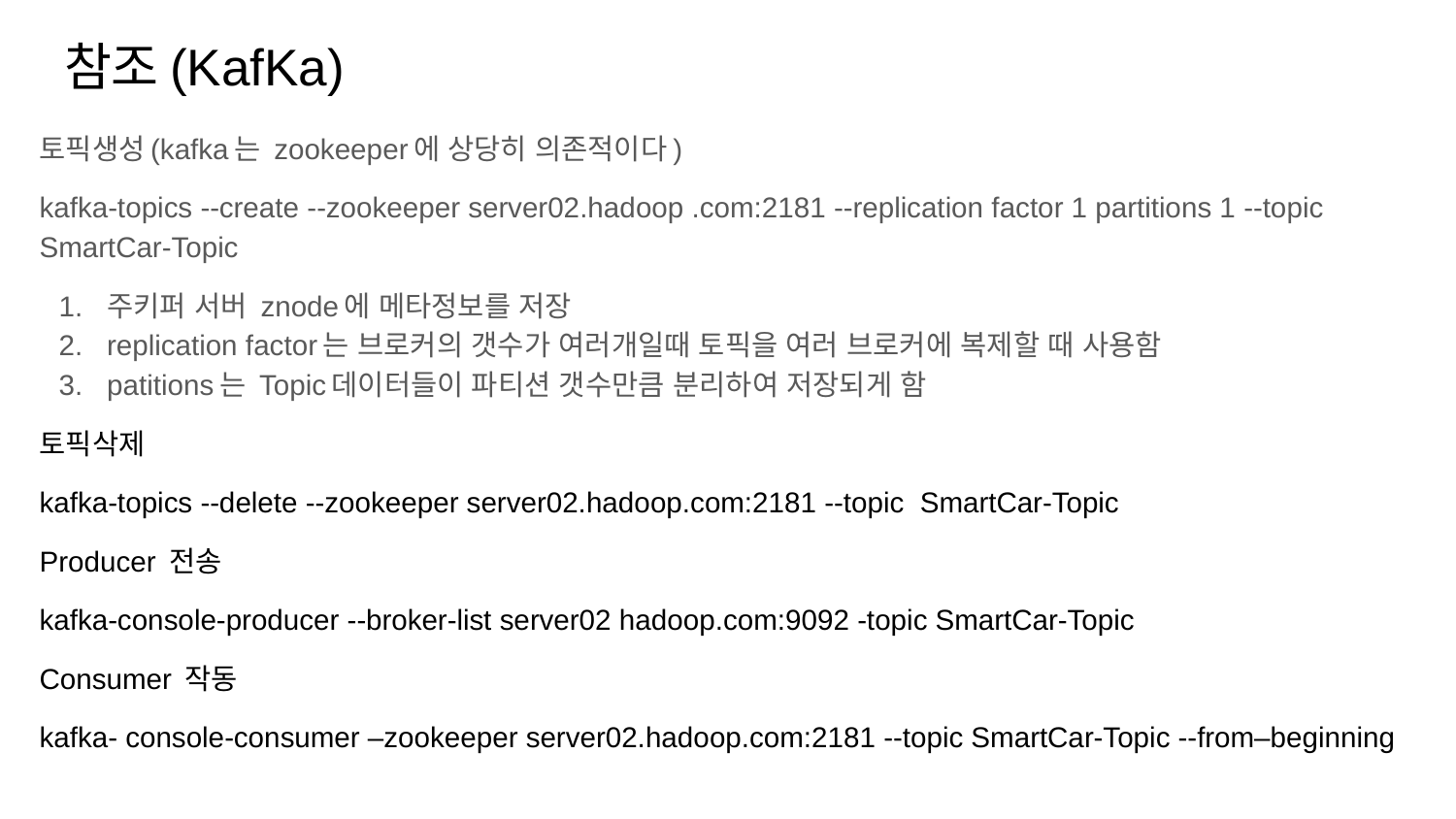

# 참조(KafKa)
토픽생성(kafka는 zookeeper에 상당히 의존적이다)
kafka-topics --create --zookeeper server02.hadoop .com:2181 --replication factor 1 partitions 1 --topic SmartCar-Topic
주키퍼 서버 znode에 메타정보를 저장
replication factor는 브로커의 갯수가 여러개일때 토픽을 여러 브로커에 복제할 때 사용함
patitions는 Topic데이터들이 파티션 갯수만큼 분리하여 저장되게 함
토픽삭제
kafka-topics --delete --zookeeper server02.hadoop.com:2181 --topic  SmartCar-Topic
Producer 전송
kafka-console-producer --broker-list server02 hadoop.com:9092 -topic SmartCar-Topic
Consumer 작동
kafka- console-consumer –zookeeper server02.hadoop.com:2181 --topic SmartCar-Topic --from–beginning